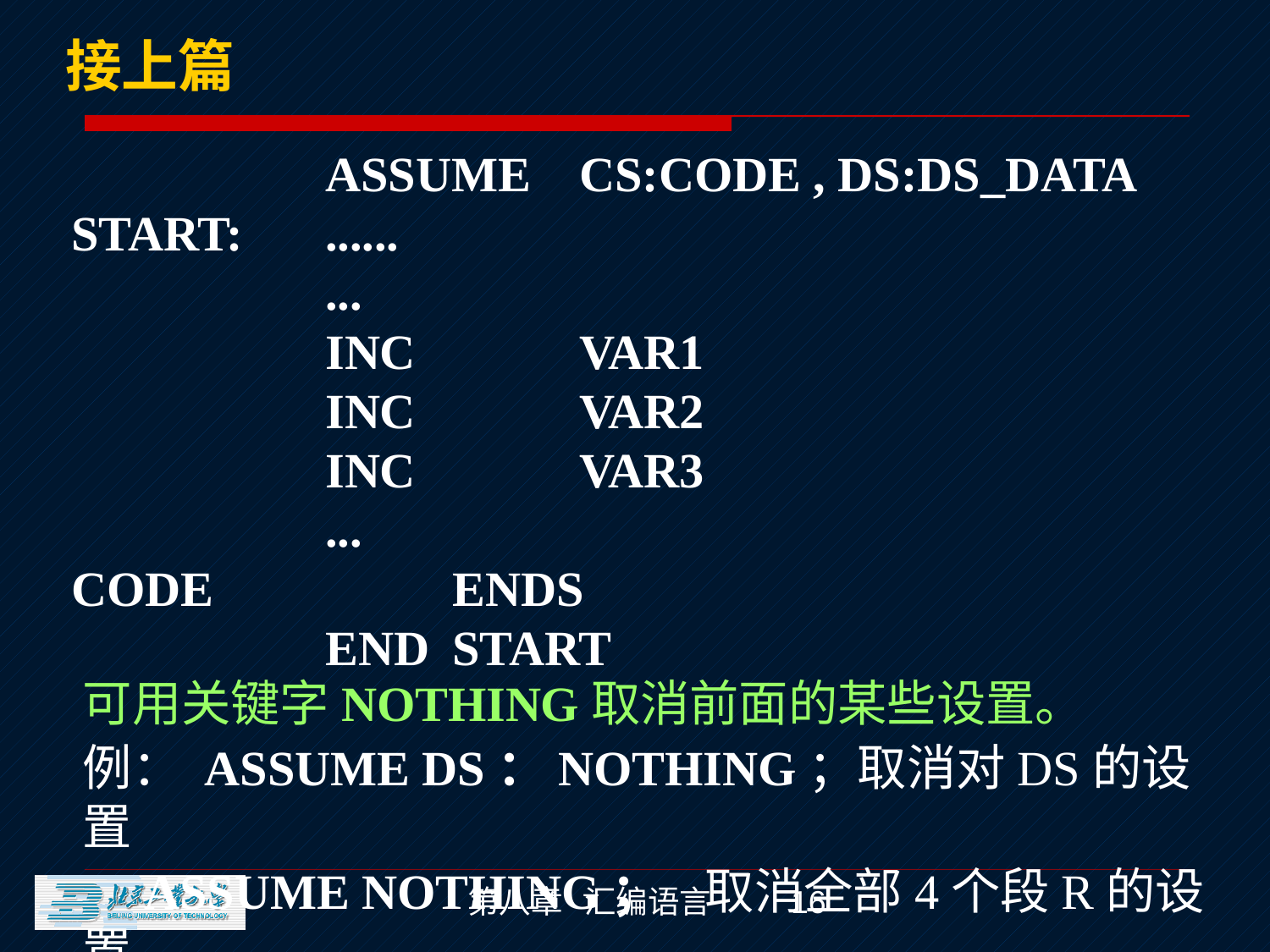

接上篇
		ASSUME	CS:CODE , DS:DS_DATA
START:	......
		...
		INC 		VAR1
		INC 		VAR2
		INC 		VAR3
		...
CODE		ENDS
		END	START
可用关键字NOTHING取消前面的某些设置。
例： ASSUME DS：NOTHING；取消对DS的设置
     ASSUME NOTHING；    取消全部4个段R的设置